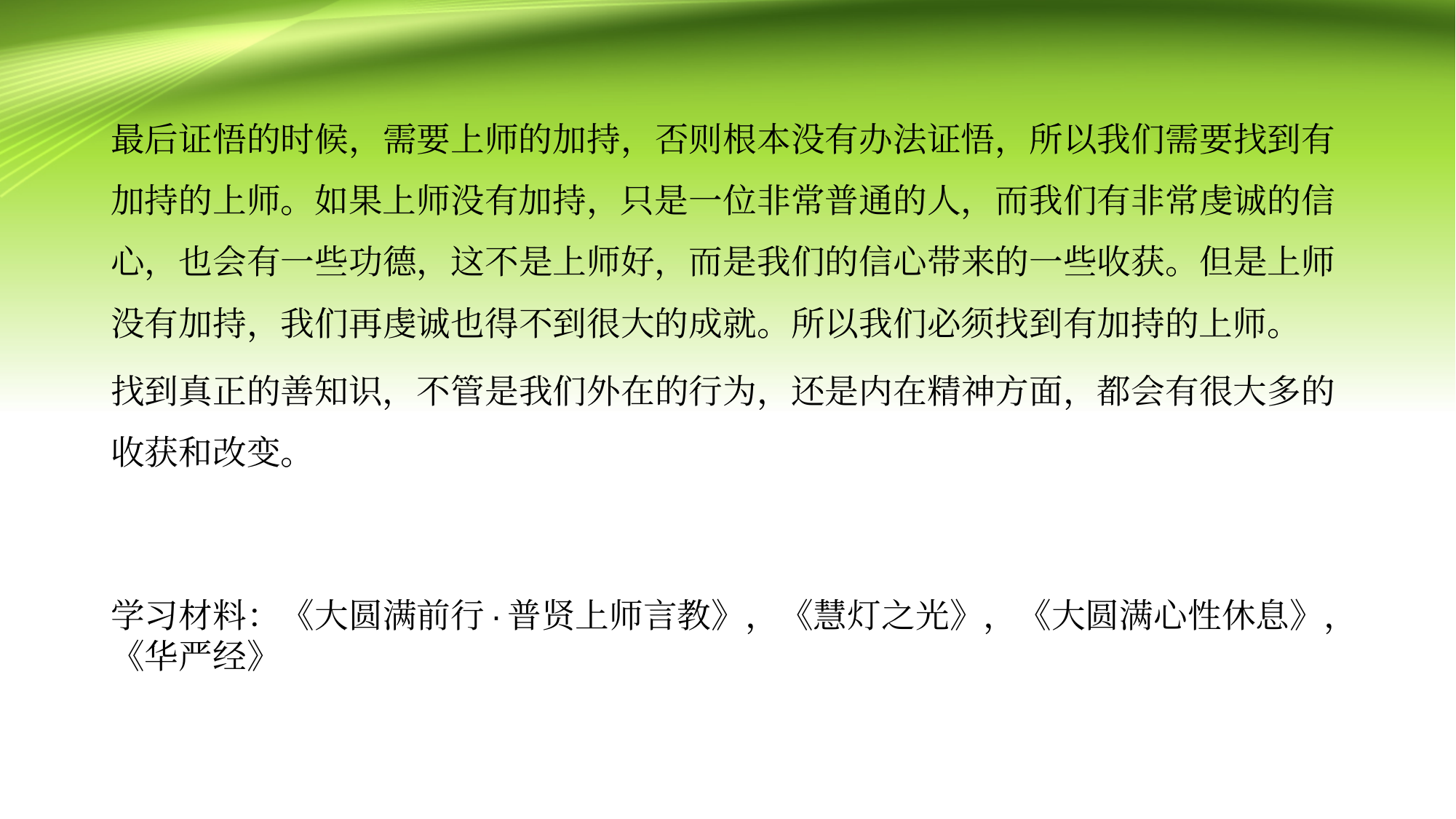

最后证悟的时候，需要上师的加持，否则根本没有办法证悟，所以我们需要找到有加持的上师。如果上师没有加持，只是一位非常普通的人，而我们有非常虔诚的信心，也会有一些功德，这不是上师好，而是我们的信心带来的一些收获。但是上师没有加持，我们再虔诚也得不到很大的成就。所以我们必须找到有加持的上师。
找到真正的善知识，不管是我们外在的行为，还是内在精神方面，都会有很大多的收获和改变。

学习材料：《大圆满前行·普贤上师言教》，《慧灯之光》，《大圆满心性休息》，《华严经》